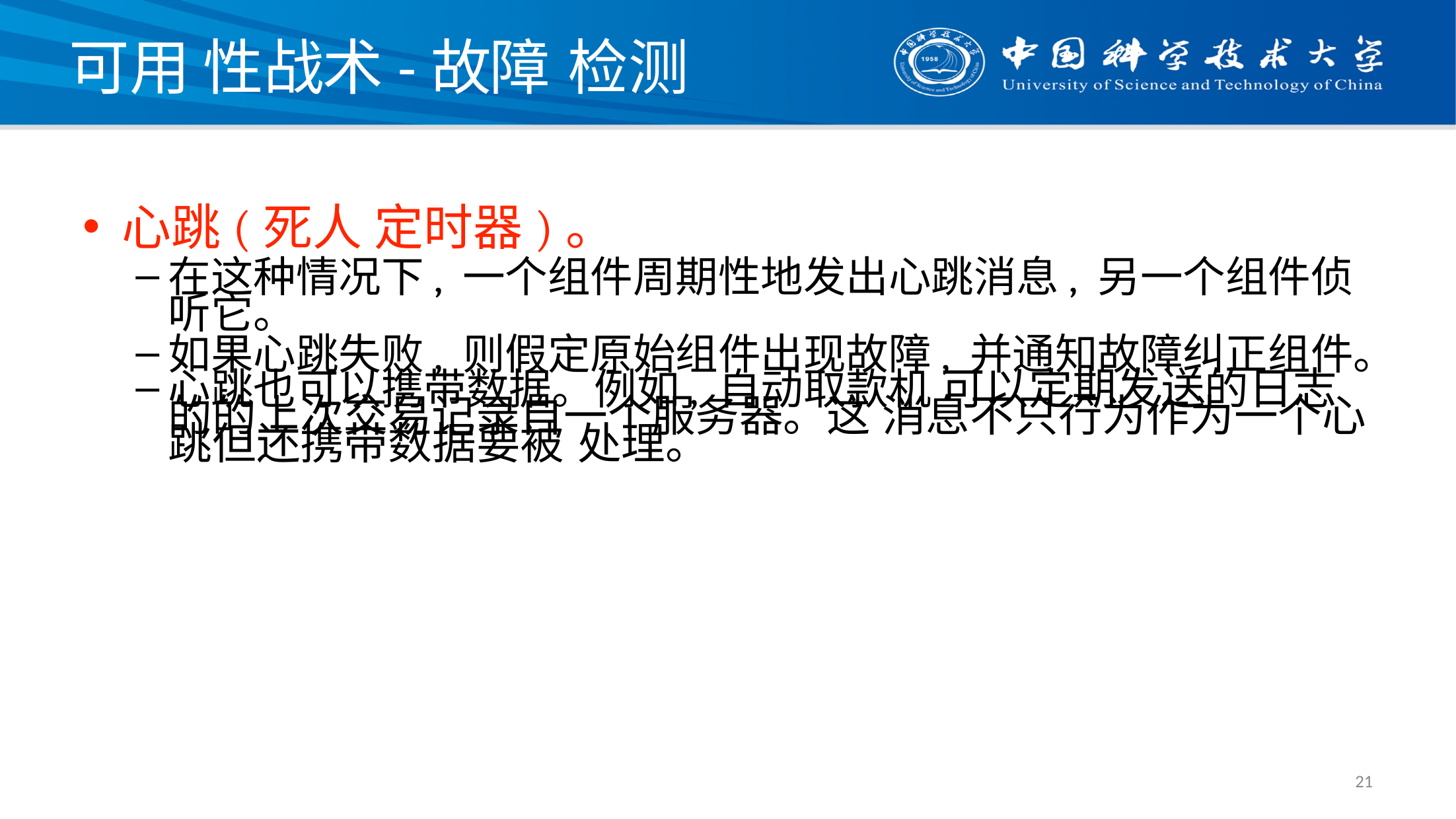

# 可用 性战术-故障 检测
心跳(死人 定时器)。
在这种情况下, 一个组件周期性地发出心跳消息, 另一个组件侦听它。
如果心跳失败, 则假定原始组件出现故障, 并通知故障纠正组件。
心跳也可以携带数据。例如, 自动取款机 可以定期发送的日志的的上次交易记录自一个服务器。这 消息不只行为作为一个心跳但还携带数据要被 处理。

21